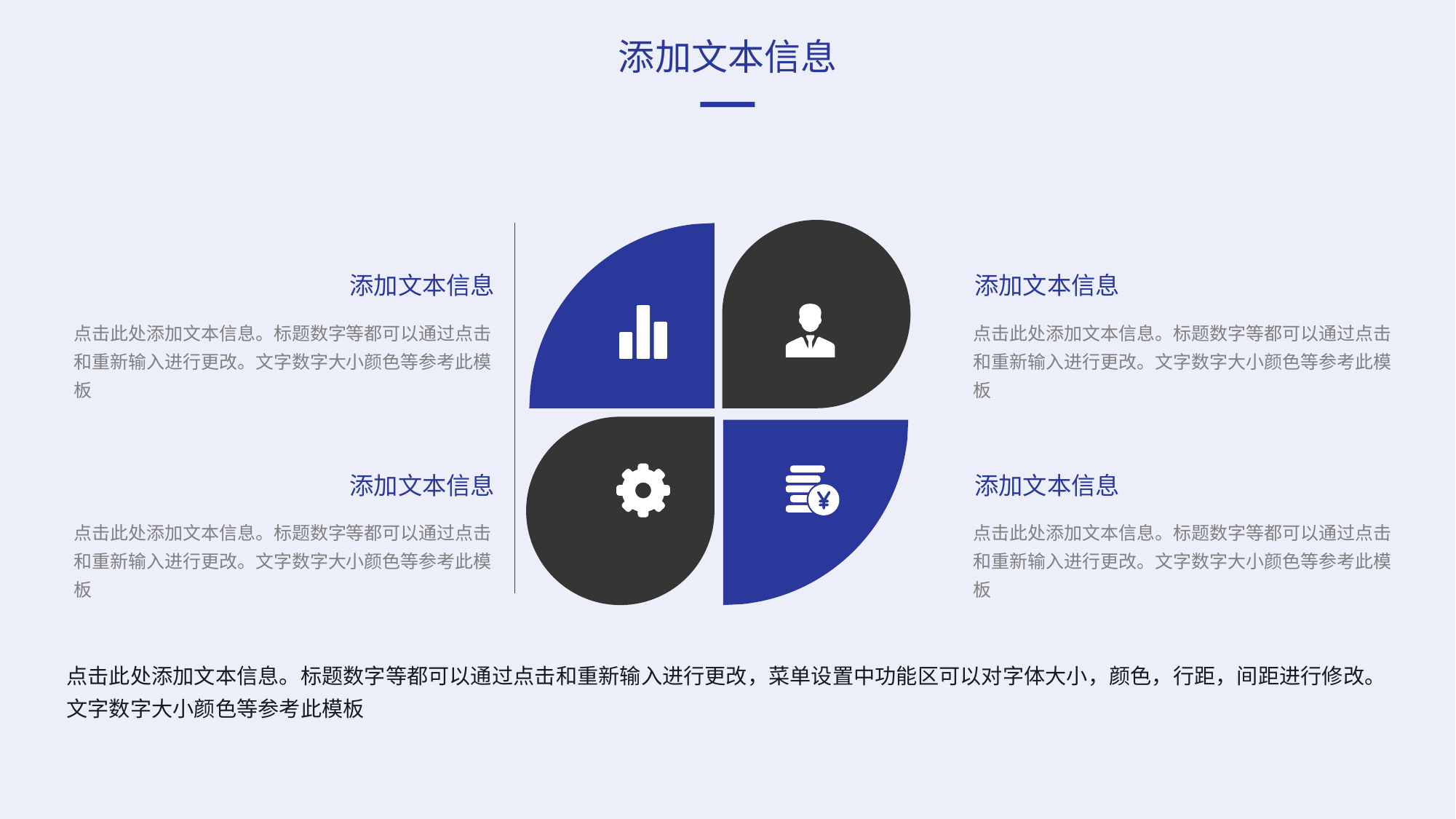

添加文本信息

添加文本信息
添加文本信息

点击此处添加文本信息。标题数字等都可以通过点击和重新输入进行更改。文字数字大小颜色等参考此模板
点击此处添加文本信息。标题数字等都可以通过点击和重新输入进行更改。文字数字大小颜色等参考此模板

添加文本信息
添加文本信息

点击此处添加文本信息。标题数字等都可以通过点击和重新输入进行更改。文字数字大小颜色等参考此模板
点击此处添加文本信息。标题数字等都可以通过点击和重新输入进行更改。文字数字大小颜色等参考此模板
点击此处添加文本信息。标题数字等都可以通过点击和重新输入进行更改，菜单设置中功能区可以对字体大小，颜色，行距，间距进行修改。文字数字大小颜色等参考此模板